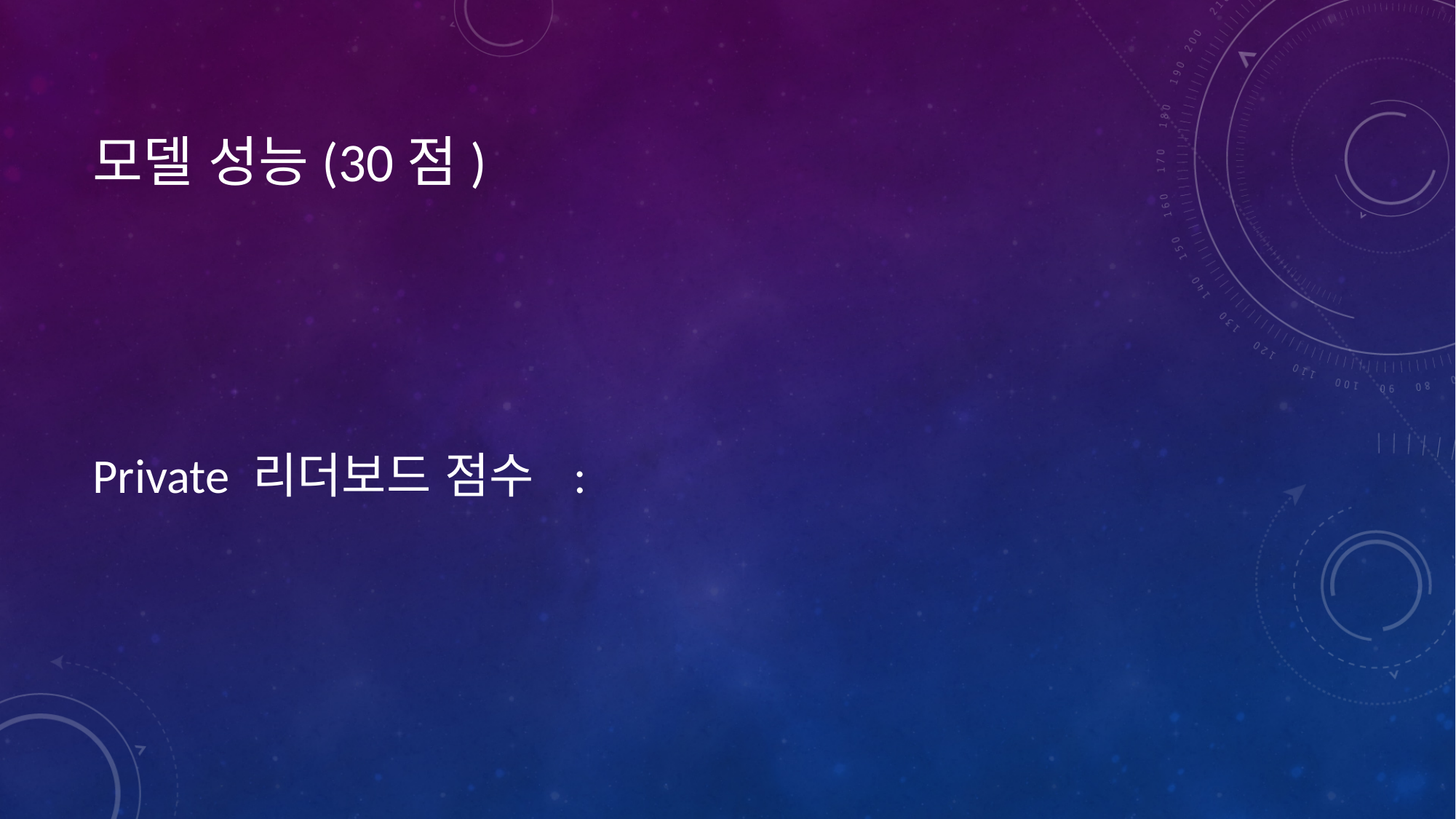

# 모델 성능(30점)
Private 리더보드 점수  :